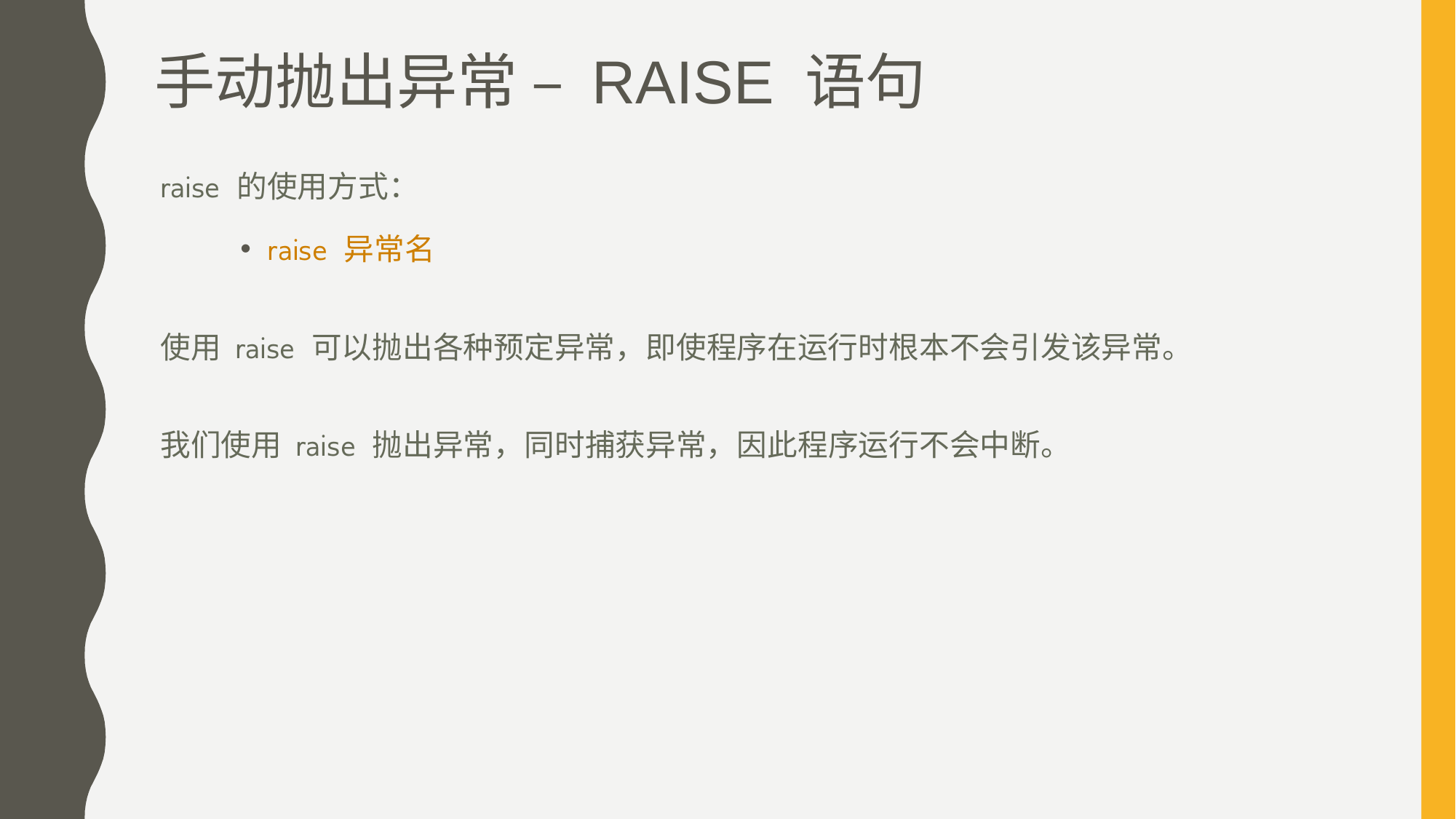

# 手动抛出异常 – raise 语句
raise 的使用方式：

raise 异常名

使用 raise 可以抛出各种预定异常，即使程序在运行时根本不会引发该异常。

我们使用 raise 抛出异常，同时捕获异常，因此程序运行不会中断。